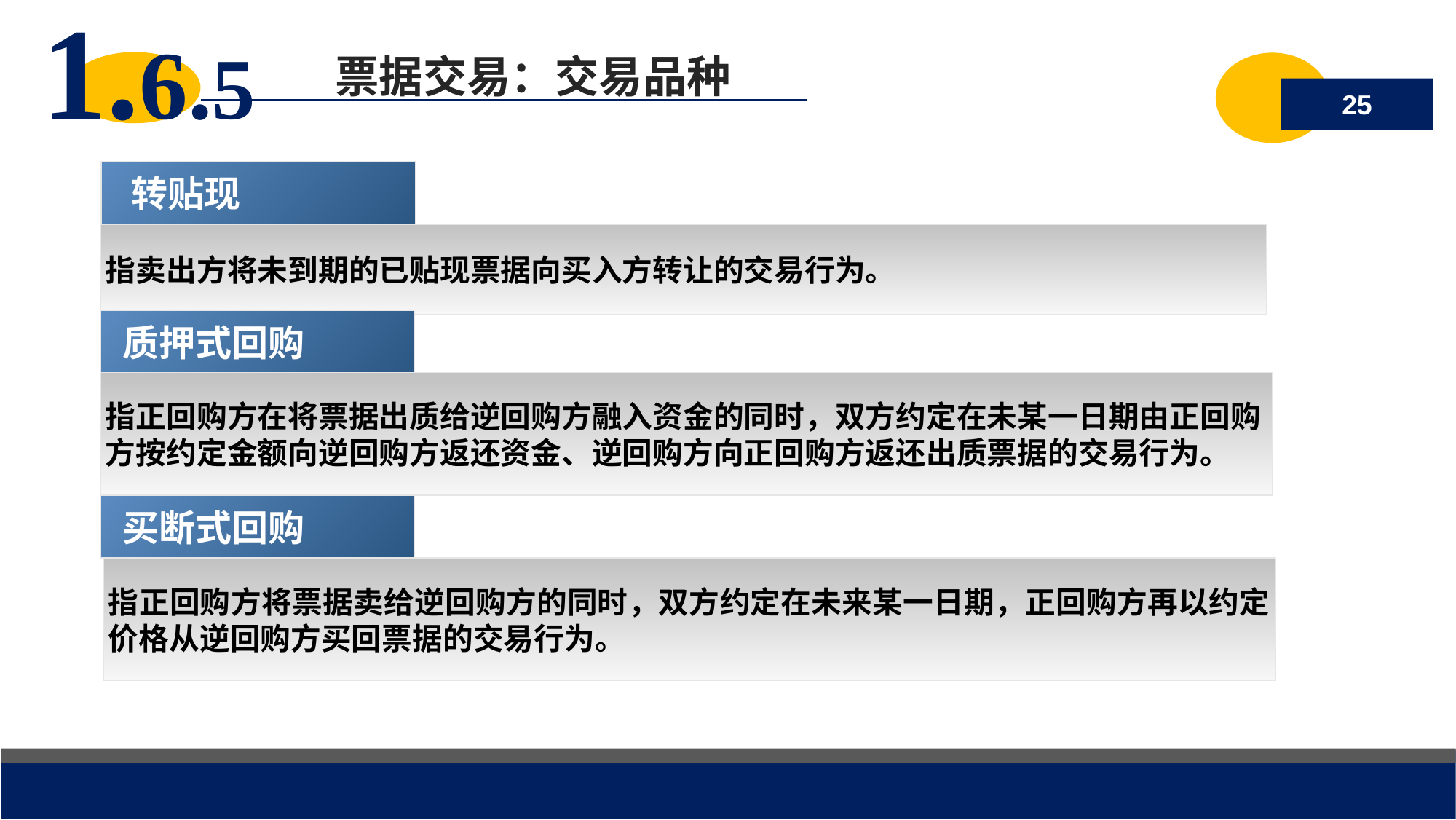

1.6.5
 票据交易：交易品种

25

  转贴现
指卖出方将未到期的已贴现票据向买入方转让的交易行为。
 质押式回购
指正回购方在将票据出质给逆回购方融入资金的同时，双方约定在未某一日期由正回购方按约定金额向逆回购方返还资金、逆回购方向正回购方返还出质票据的交易行为。
 买断式回购
指正回购方将票据卖给逆回购方的同时，双方约定在未来某一日期，正回购方再以约定价格从逆回购方买回票据的交易行为。

2018/7/19